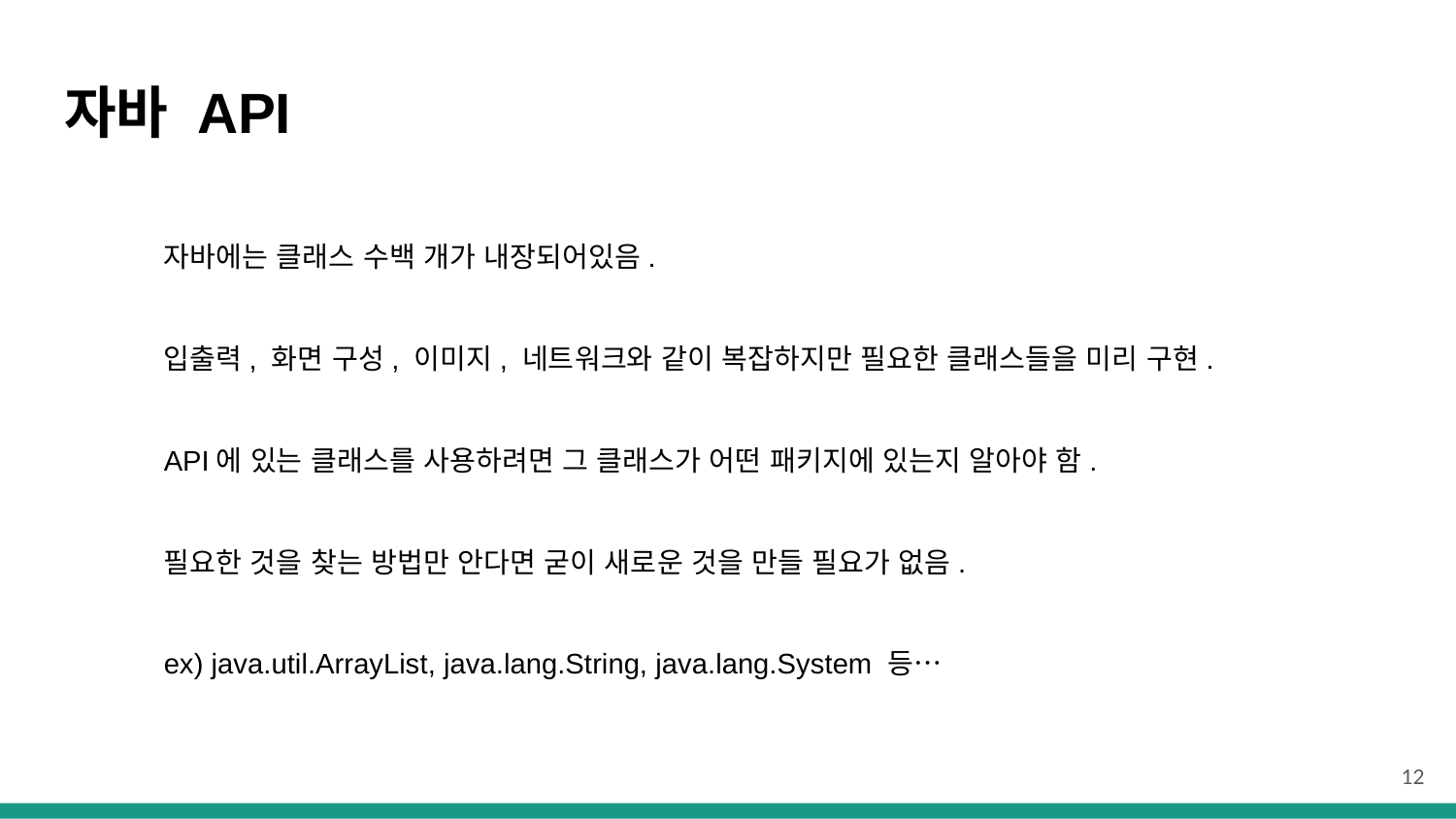

# 자바 API
자바에는 클래스 수백 개가 내장되어있음.

입출력, 화면 구성, 이미지, 네트워크와 같이 복잡하지만 필요한 클래스들을 미리 구현.

API에 있는 클래스를 사용하려면 그 클래스가 어떤 패키지에 있는지 알아야 함.

필요한 것을 찾는 방법만 안다면 굳이 새로운 것을 만들 필요가 없음.

ex) java.util.ArrayList, java.lang.String, java.lang.System 등…
12